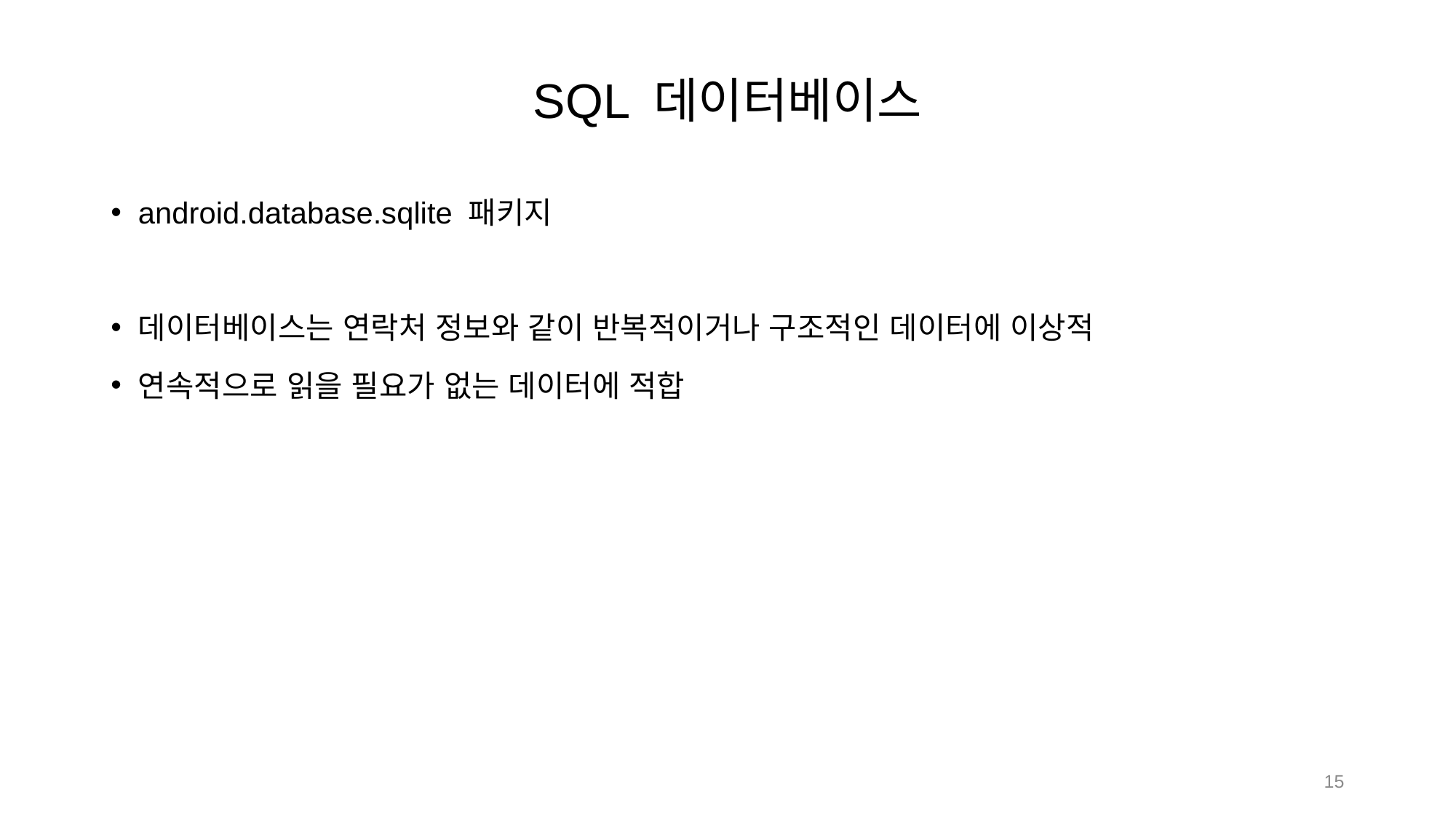

# SQL 데이터베이스
android.database.sqlite 패키지

데이터베이스는 연락처 정보와 같이 반복적이거나 구조적인 데이터에 이상적
연속적으로 읽을 필요가 없는 데이터에 적합
15